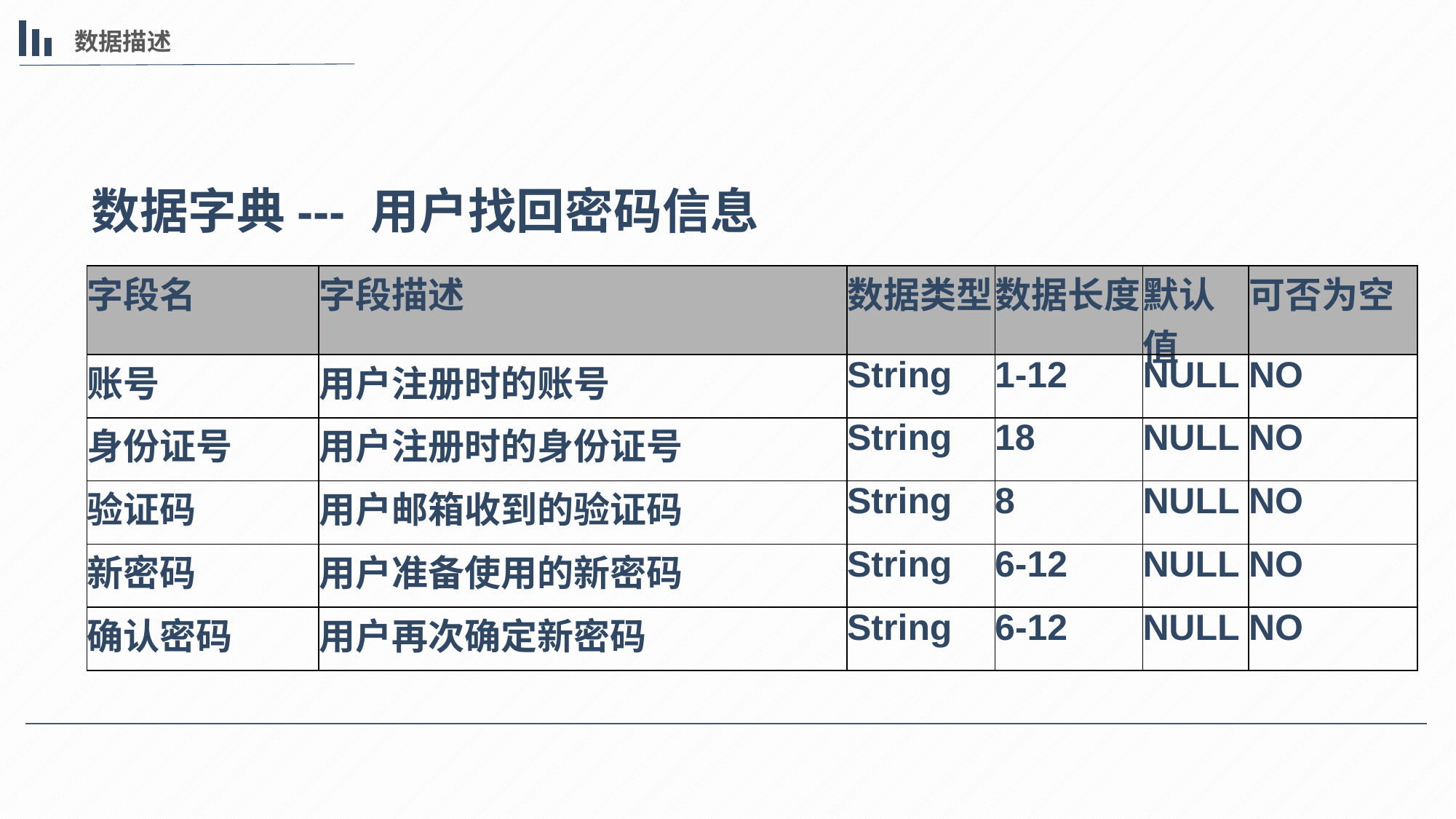

数据描述

数据字典--- 用户找回密码信息

| 字段名 | 字段描述 | 数据类型 | 数据长度 | 默认值 | 可否为空 |
| --- | --- | --- | --- | --- | --- |
| 账号 | 用户注册时的账号 | String | 1-12 | NULL | NO |
| 身份证号 | 用户注册时的身份证号 | String | 18 | NULL | NO |
| 验证码 | 用户邮箱收到的验证码 | String | 8 | NULL | NO |
| 新密码 | 用户准备使用的新密码 | String | 6-12 | NULL | NO |
| 确认密码 | 用户再次确定新密码 | String | 6-12 | NULL | NO |